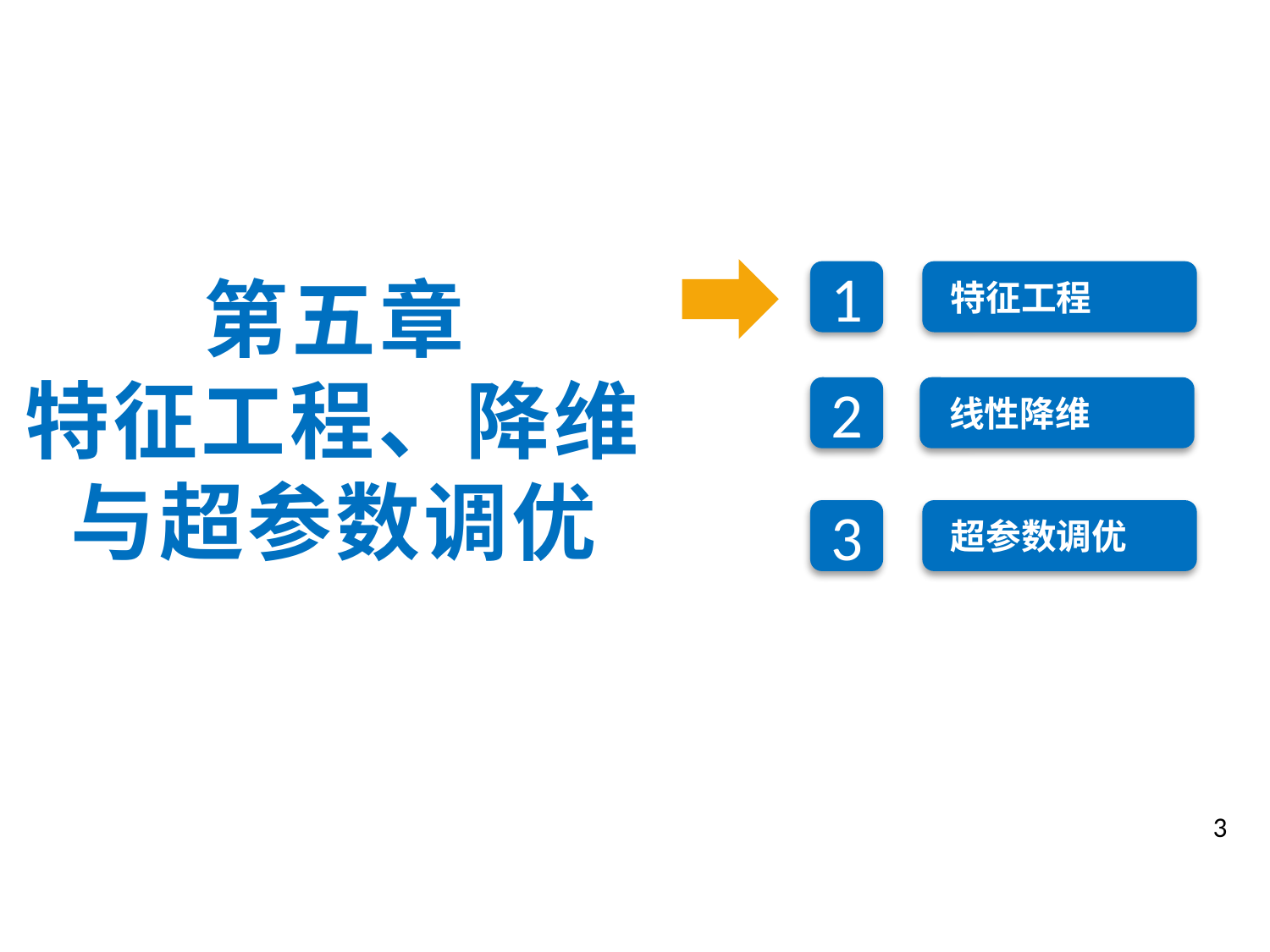

第五章
特征工程、降维与超参数调优

特征工程
1
2

线性降维

超参数调优
3
3